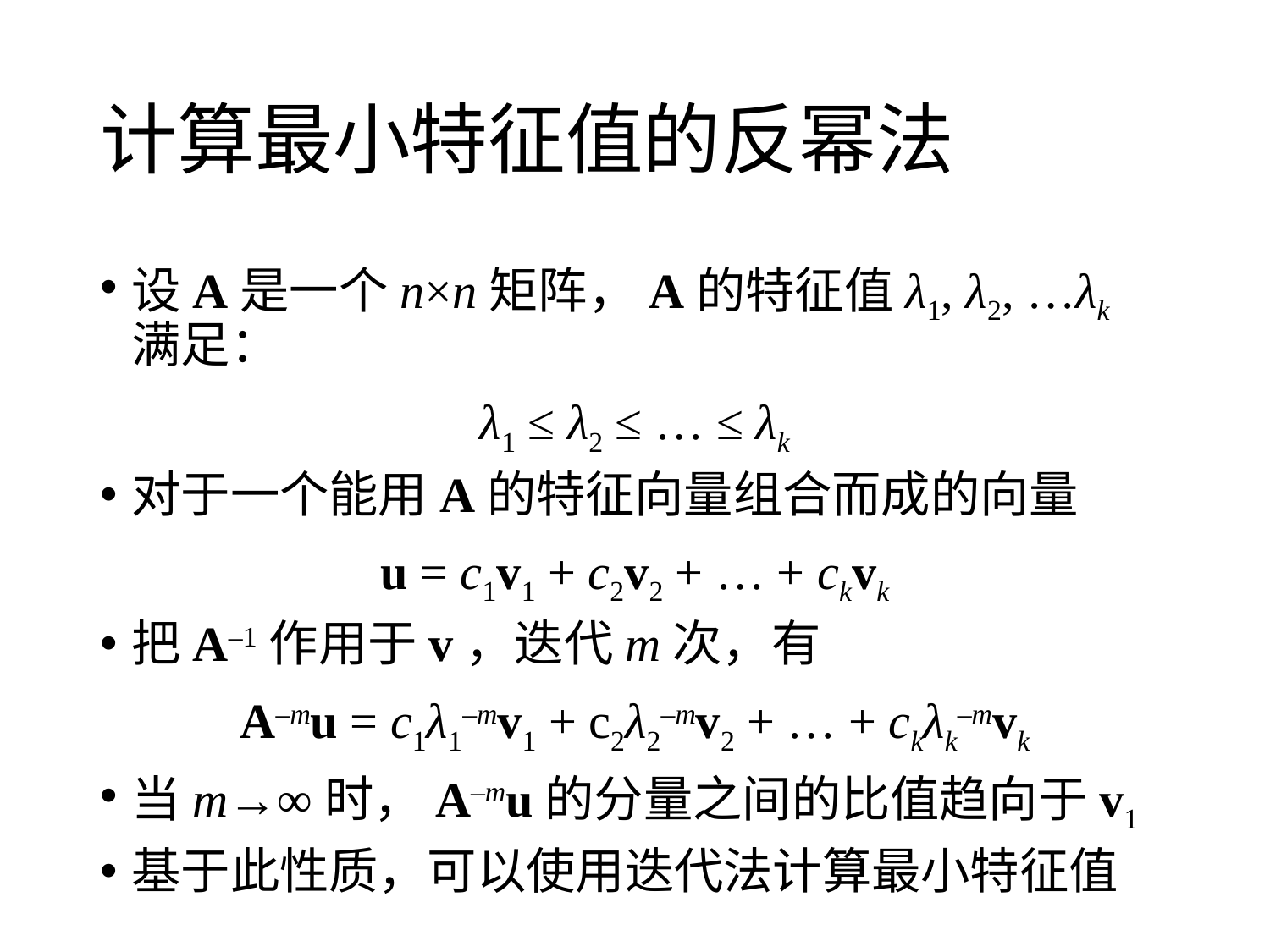

# 计算最小特征值的反幂法
设A是一个n×n矩阵，A的特征值λ1, λ2, …λk满足：
λ1 ≤ λ2 ≤ … ≤ λk
对于一个能用A的特征向量组合而成的向量
u = c1v1 + c2v2 + … + ckvk
把A–1作用于v，迭代m次，有
A–mu = c1λ1–mv1 + c2λ2–mv2 + … + ckλk–mvk
当m→∞时，A–mu的分量之间的比值趋向于v1
基于此性质，可以使用迭代法计算最小特征值